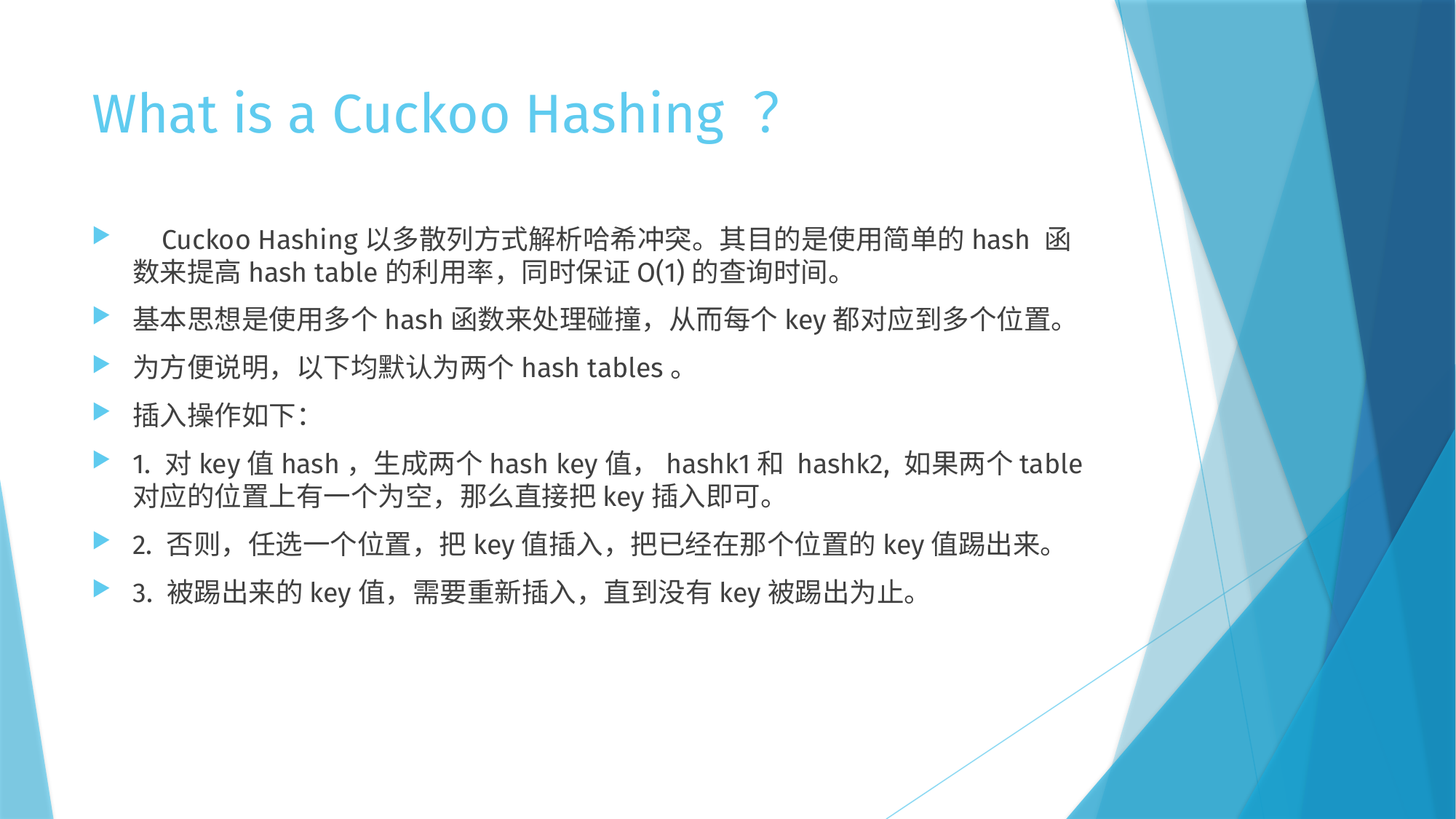

# What is a Cuckoo Hashing ？
    Cuckoo Hashing以多散列方式解析哈希冲突。其目的是使用简单的hash 函数来提高hash table的利用率，同时保证O(1)的查询时间。
基本思想是使用多个hash函数来处理碰撞，从而每个key都对应到多个位置。
为方便说明，以下均默认为两个hash tables。
插入操作如下：
1. 对key值hash，生成两个hash key值，hashk1和 hashk2, 如果两个table对应的位置上有一个为空，那么直接把key插入即可。
2. 否则，任选一个位置，把key值插入，把已经在那个位置的key值踢出来。
3. 被踢出来的key值，需要重新插入，直到没有key被踢出为止。